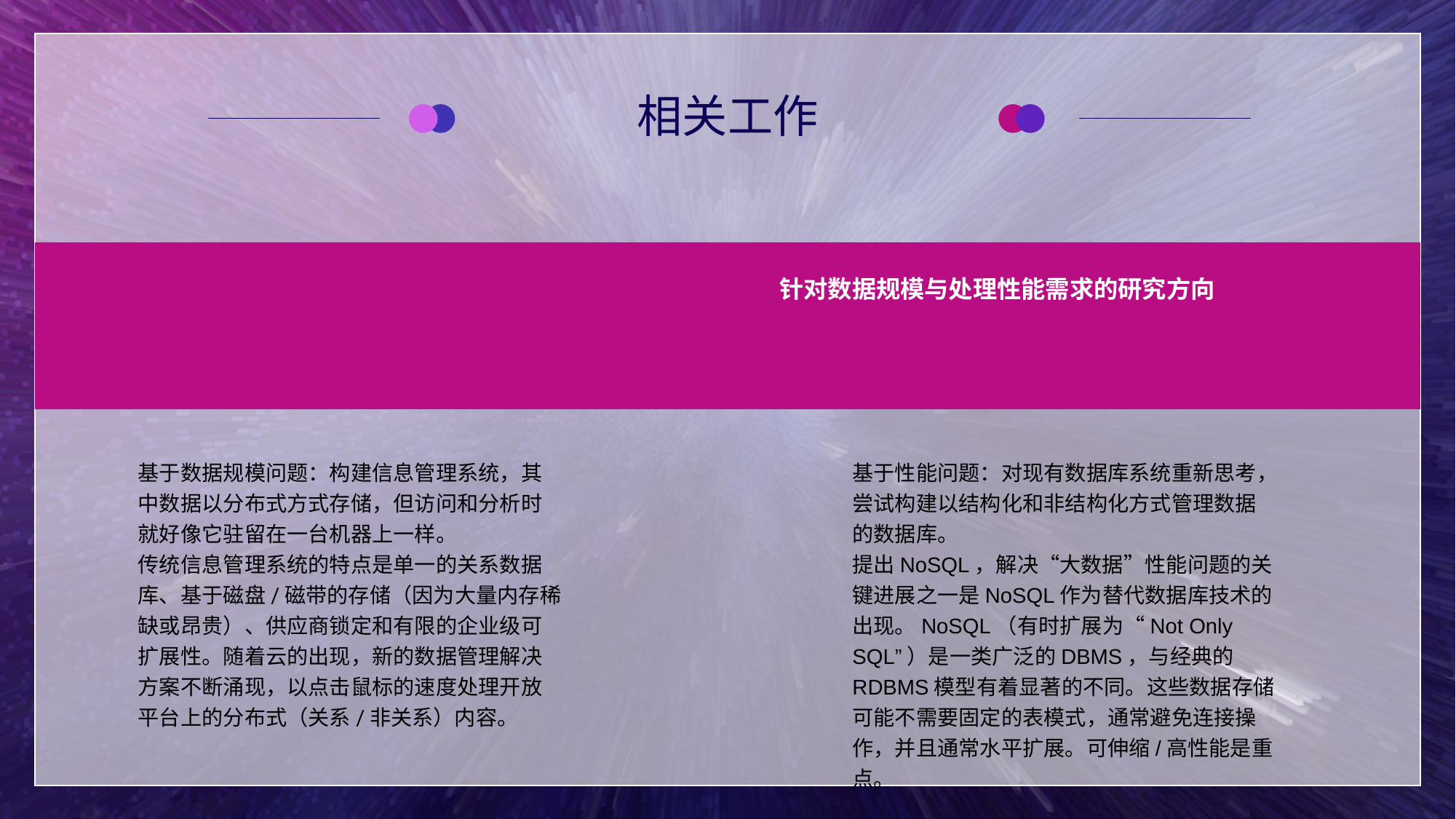

相关工作

针对数据规模与处理性能需求的研究方向
基于数据规模问题：构建信息管理系统，其中数据以分布式方式存储，但访问和分析时就好像它驻留在一台机器上一样。
传统信息管理系统的特点是单一的关系数据库、基于磁盘/磁带的存储（因为大量内存稀缺或昂贵）、供应商锁定和有限的企业级可扩展性。随着云的出现，新的数据管理解决方案不断涌现，以点击鼠标的速度处理开放平台上的分布式（关系/非关系）内容。
基于性能问题：对现有数据库系统重新思考，尝试构建以结构化和非结构化方式管理数据的数据库。
提出NoSQL，解决“大数据”性能问题的关键进展之一是NoSQL作为替代数据库技术的出现。NoSQL（有时扩展为“Not Only SQL”）是一类广泛的DBMS，与经典的RDBMS模型有着显著的不同。这些数据存储可能不需要固定的表模式，通常避免连接操作，并且通常水平扩展。可伸缩/高性能是重点。